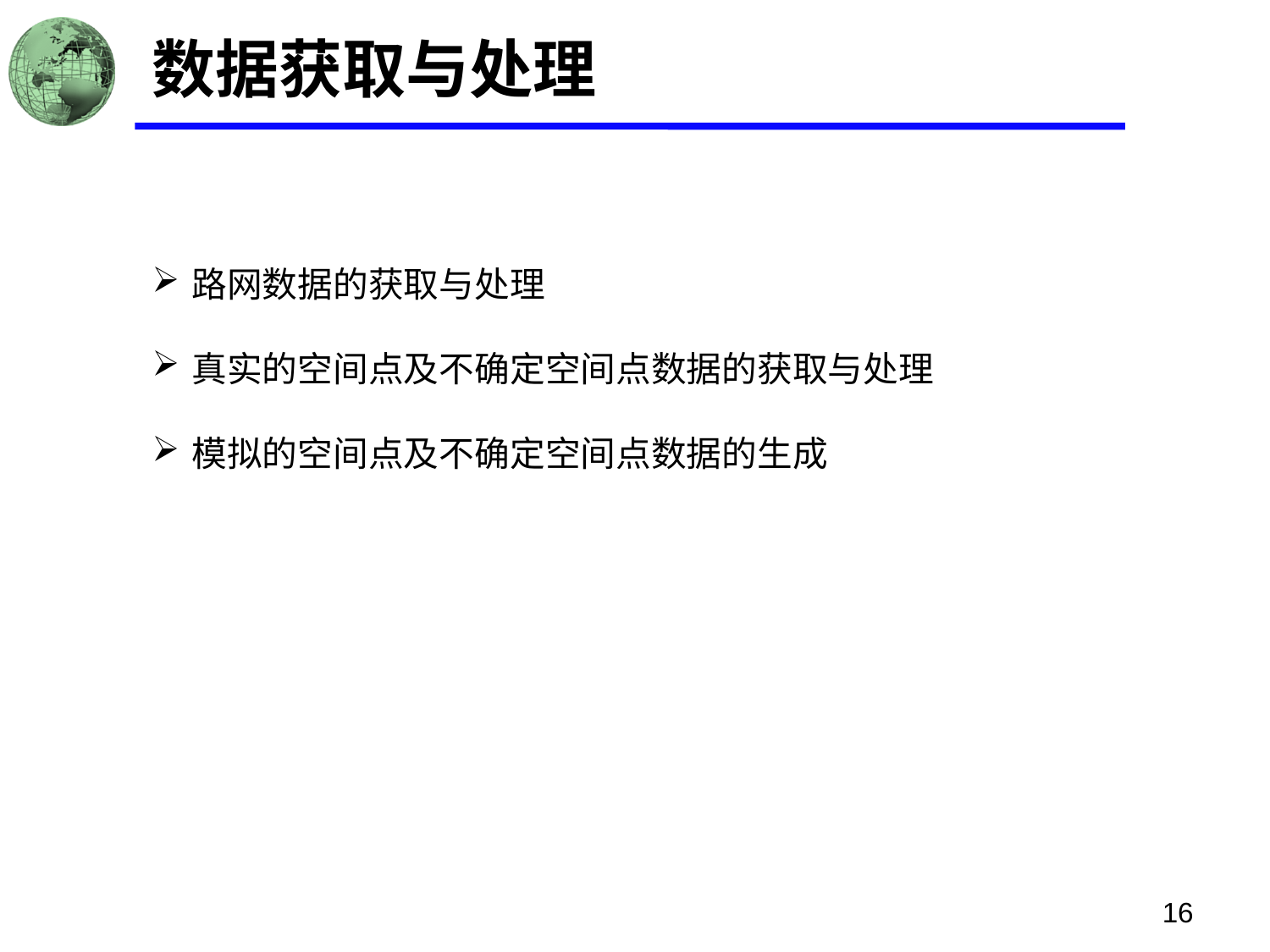

# 数据获取与处理
路网数据的获取与处理

真实的空间点及不确定空间点数据的获取与处理

模拟的空间点及不确定空间点数据的生成

16